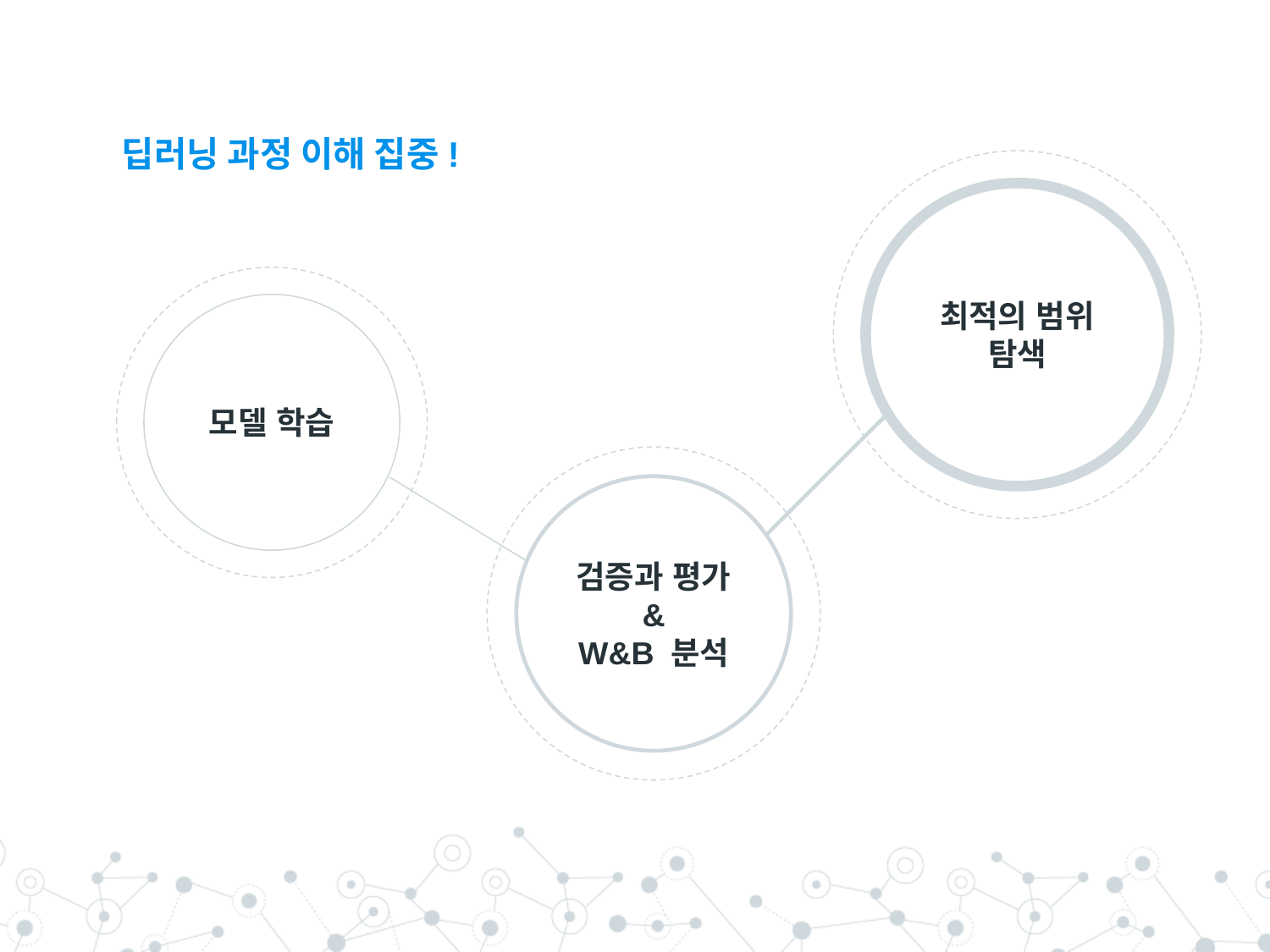

# 딥러닝 과정 이해 집중!

최적의 범위 탐색

모델 학습

검증과 평가
&
W&B 분석